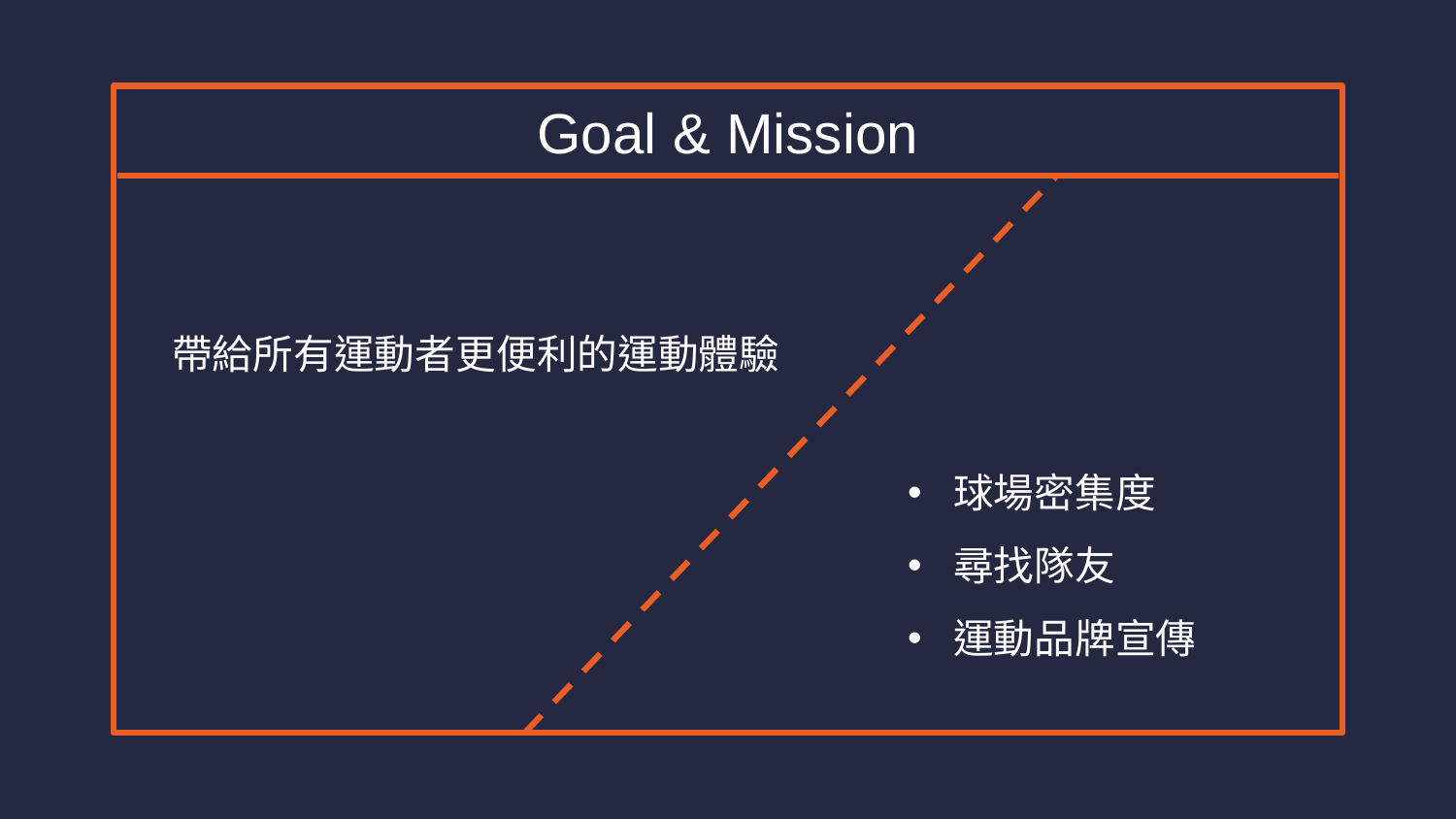

# Goal & Mission
帶給所有運動者更便利的運動體驗
球場密集度
尋找隊友
運動品牌宣傳